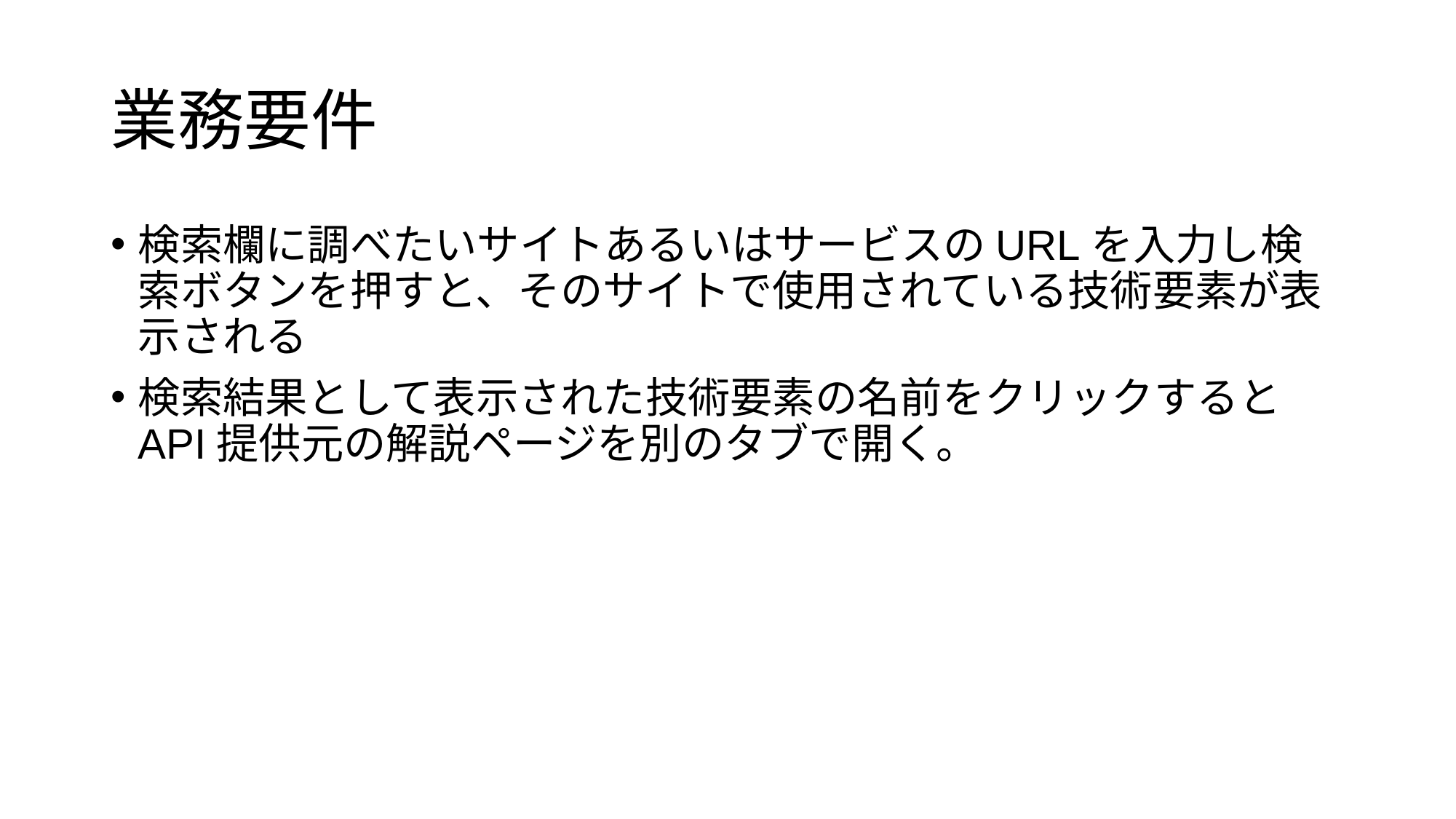

# 業務要件
検索欄に調べたいサイトあるいはサービスのURLを入力し検索ボタンを押すと、そのサイトで使用されている技術要素が表示される
検索結果として表示された技術要素の名前をクリックするとAPI提供元の解説ページを別のタブで開く。